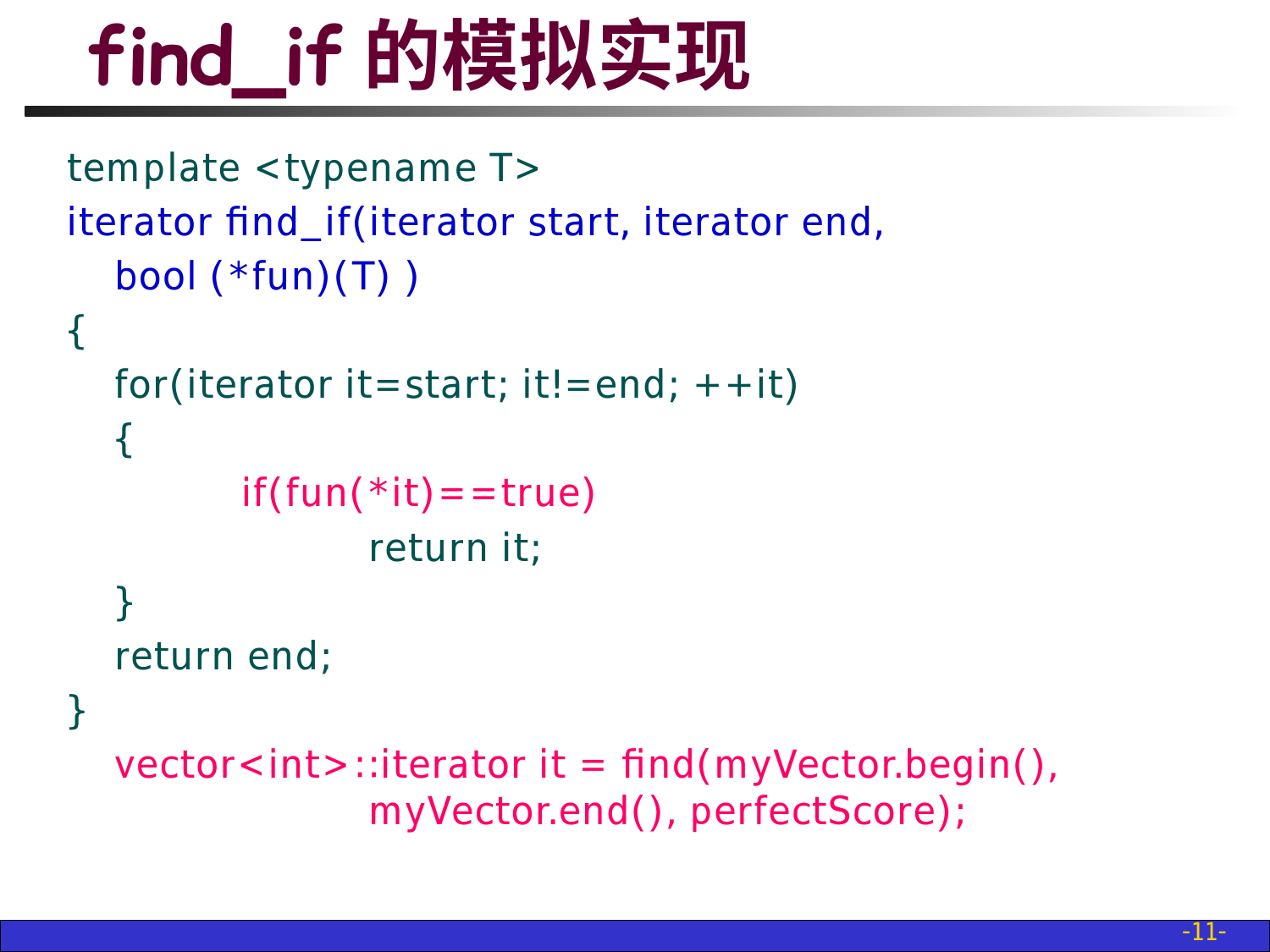

# find_if的模拟实现
template <typename T>
iterator find_if(iterator start, iterator end,
	bool (*fun)(T) )
{
	for(iterator it=start; it!=end; ++it)
	{
		if(fun(*it)==true)
			return it;
	}
	return end;
}
	vector<int>::iterator it = find(myVector.begin(), 			myVector.end(), perfectScore);

-11-